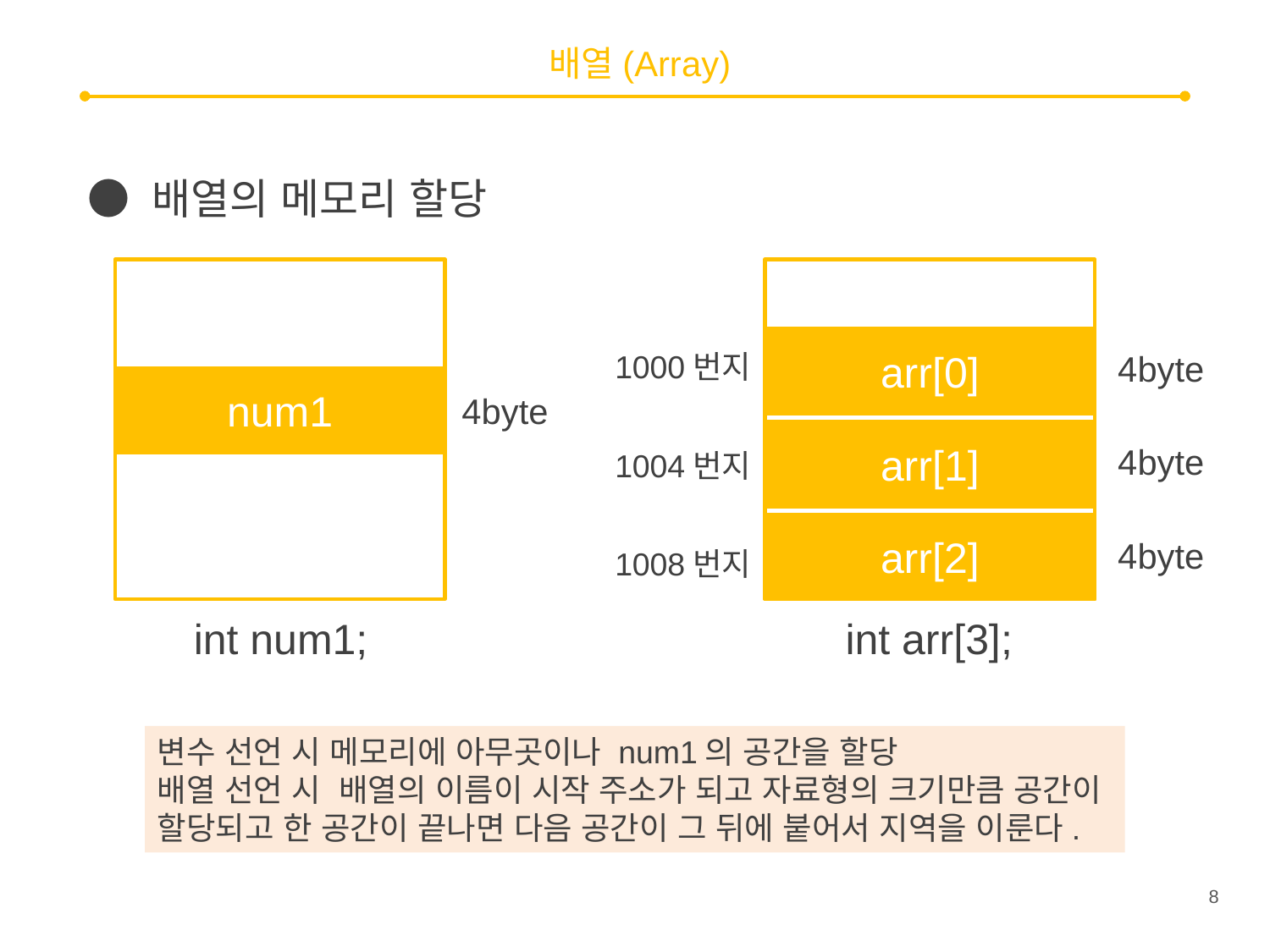

# 배열(Array)
● 배열의 메모리 할당

arr[0]
1000번지
4byte
num1
4byte
arr[1]
4byte
1004번지
arr[2]
4byte
1008번지
int num1;
int arr[3];
변수 선언 시 메모리에 아무곳이나 num1의 공간을 할당
배열 선언 시  배열의 이름이 시작 주소가 되고 자료형의 크기만큼 공간이
할당되고 한 공간이 끝나면 다음 공간이 그 뒤에 붙어서 지역을 이룬다.